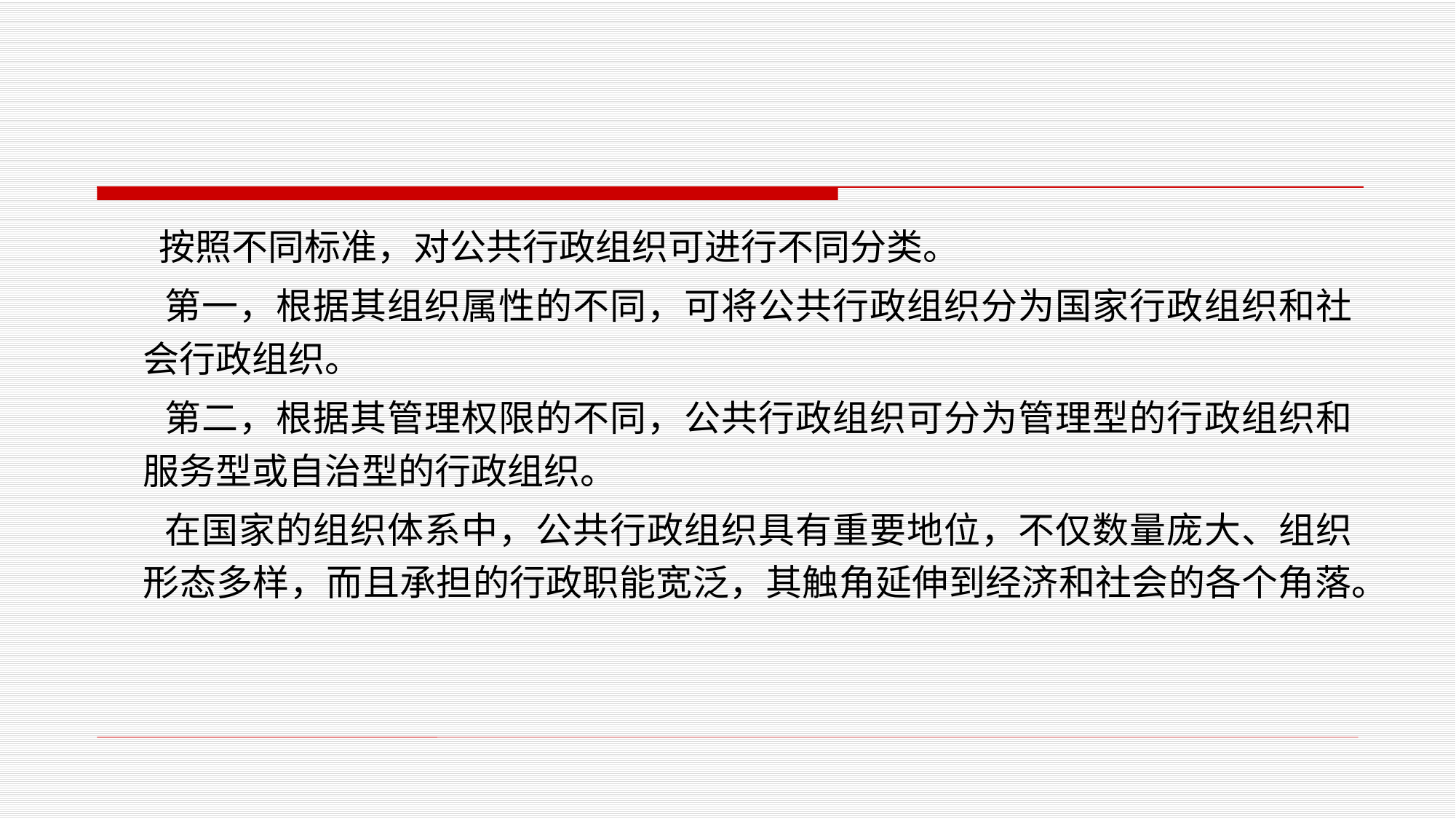

#
      按照不同标准，对公共行政组织可进行不同分类。
      第一，根据其组织属性的不同，可将公共行政组织分为国家行政组织和社会行政组织。
      第二，根据其管理权限的不同，公共行政组织可分为管理型的行政组织和服务型或自治型的行政组织。
      在国家的组织体系中，公共行政组织具有重要地位，不仅数量庞大、组织形态多样，而且承担的行政职能宽泛，其触角延伸到经济和社会的各个角落。